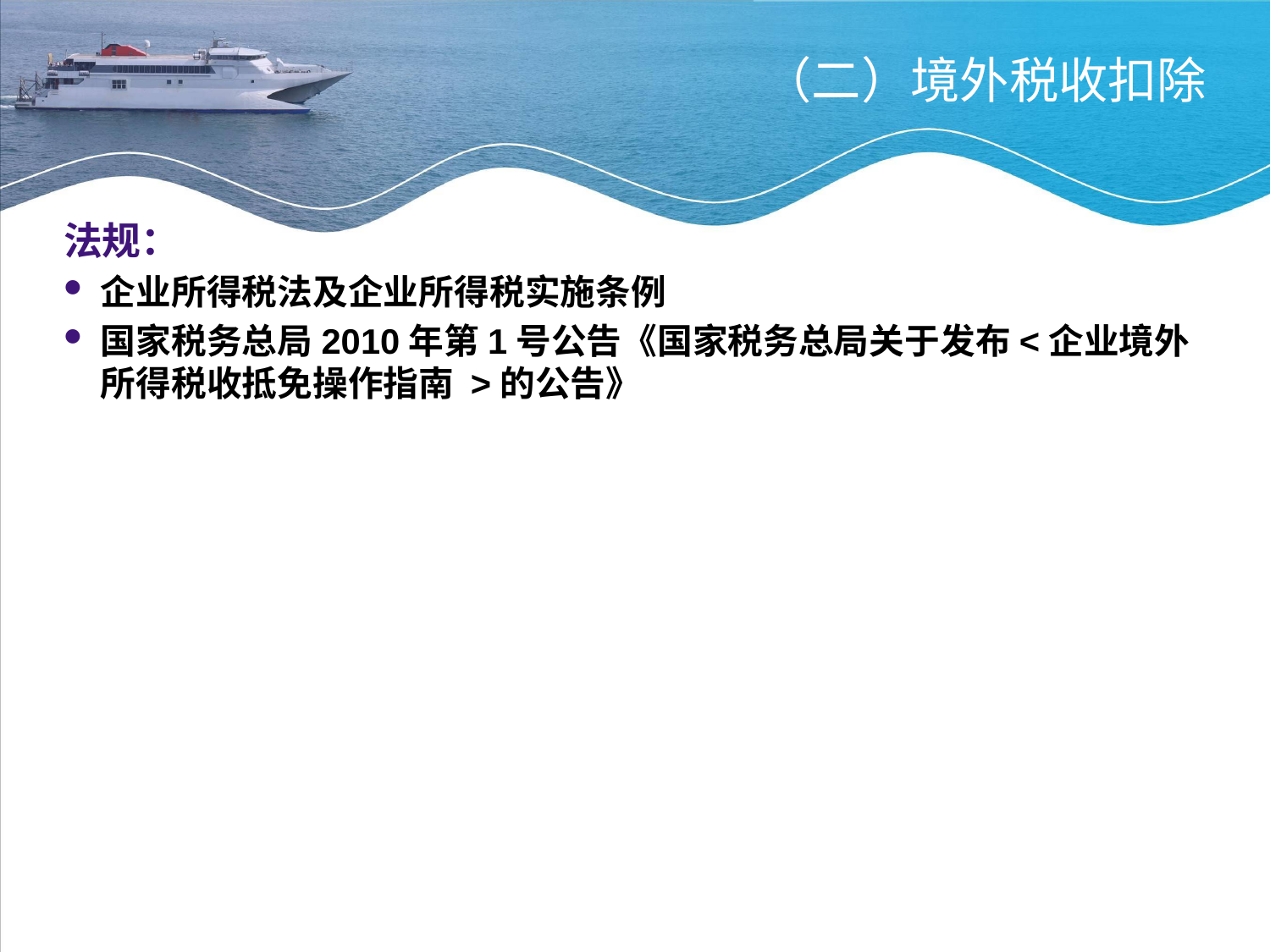

# （二）境外税收扣除
法规：
企业所得税法及企业所得税实施条例
国家税务总局2010年第1号公告《国家税务总局关于发布<企业境外所得税收抵免操作指南 >的公告》